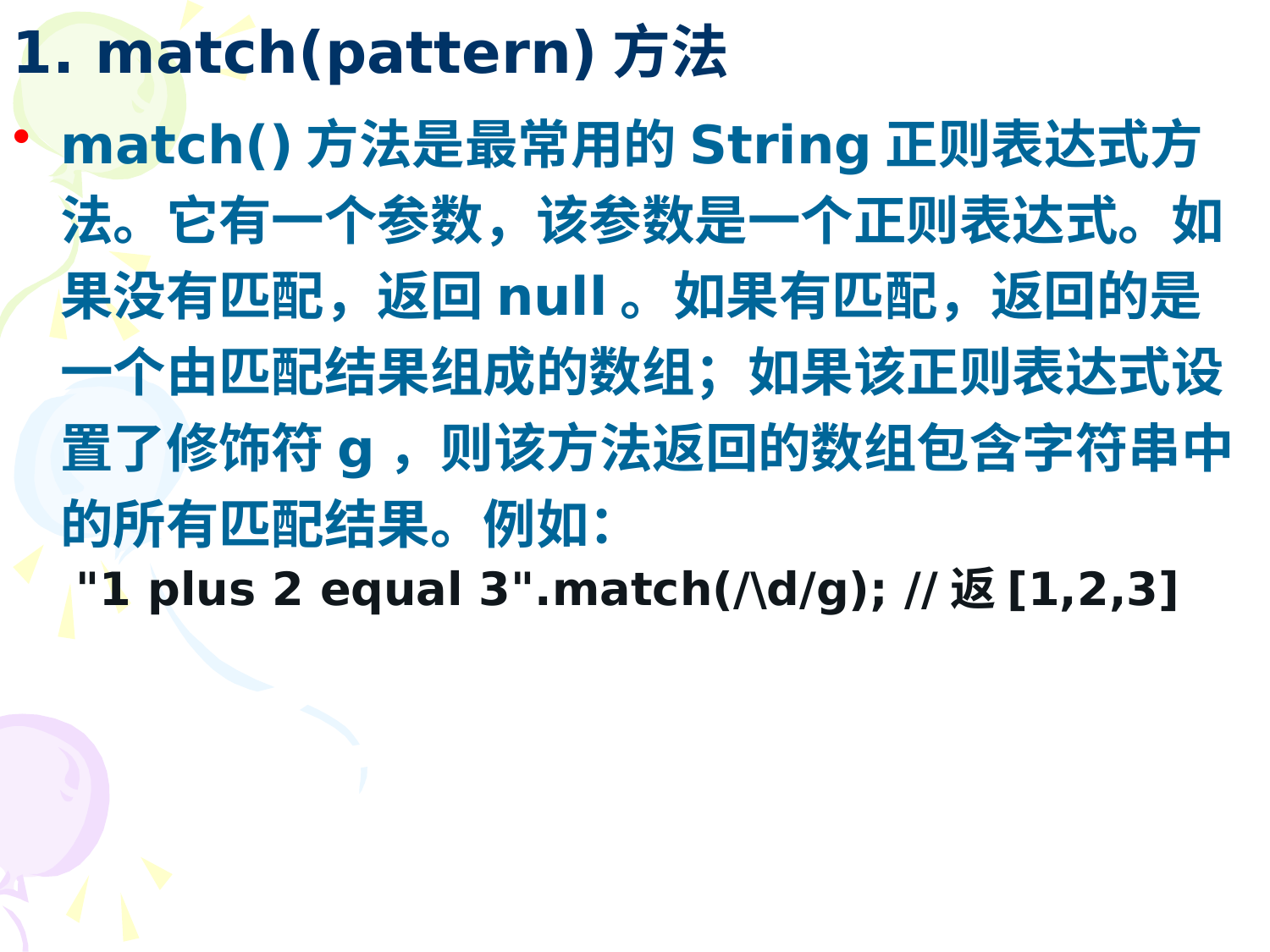

# 1. match(pattern)方法
match()方法是最常用的String正则表达式方法。它有一个参数，该参数是一个正则表达式。如果没有匹配，返回null。如果有匹配，返回的是一个由匹配结果组成的数组；如果该正则表达式设置了修饰符g，则该方法返回的数组包含字符串中的所有匹配结果。例如：
"1 plus 2 equal 3".match(/\d/g); //返[1,2,3]